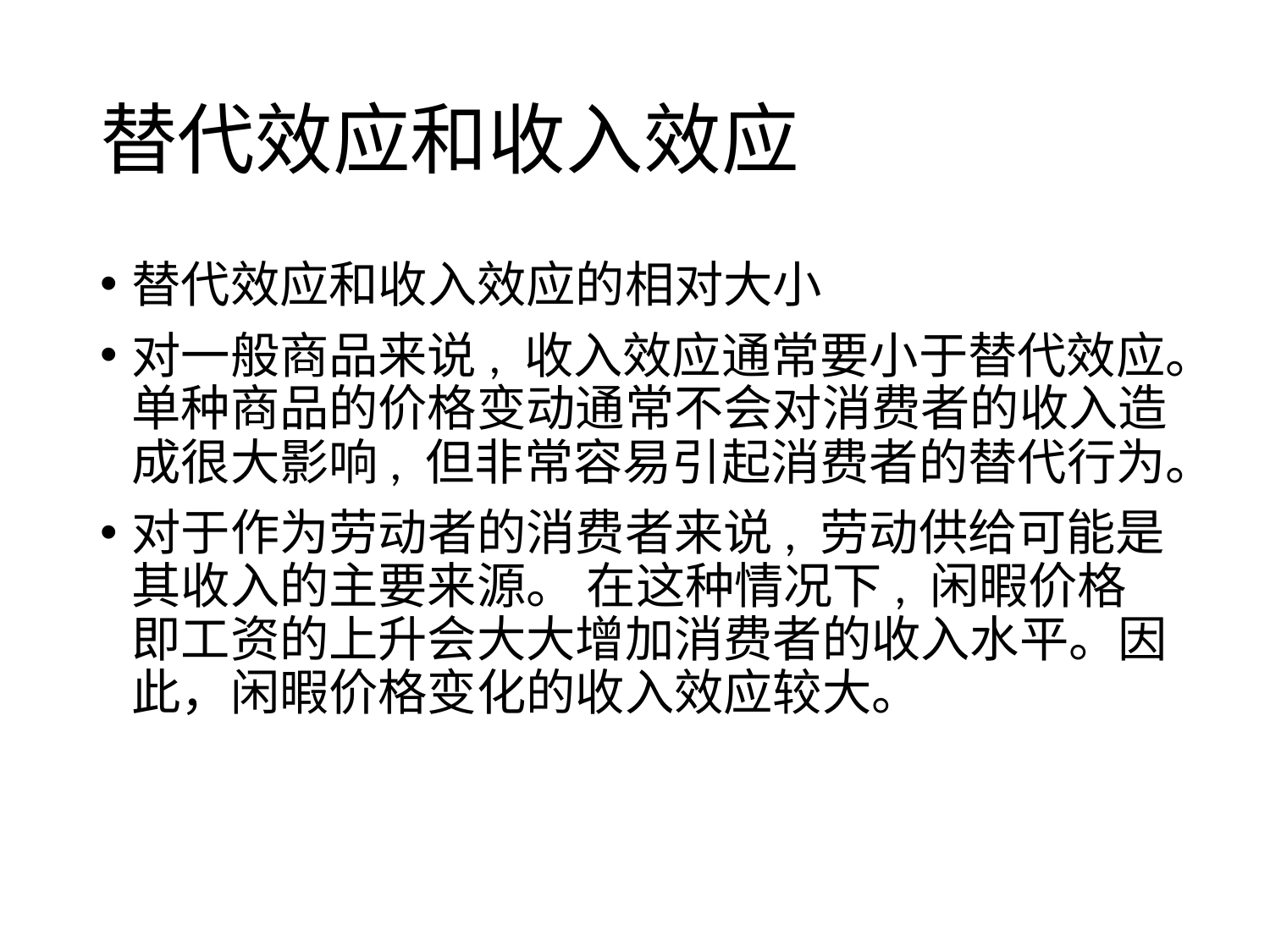

# 替代效应和收入效应
替代效应和收入效应的相对大小
对一般商品来说, 收入效应通常要小于替代效应。单种商品的价格变动通常不会对消费者的收入造成很大影响, 但非常容易引起消费者的替代行为。
对于作为劳动者的消费者来说, 劳动供给可能是其收入的主要来源。 在这种情况下, 闲暇价格即工资的上升会大大增加消费者的收入水平。因此，闲暇价格变化的收入效应较大。